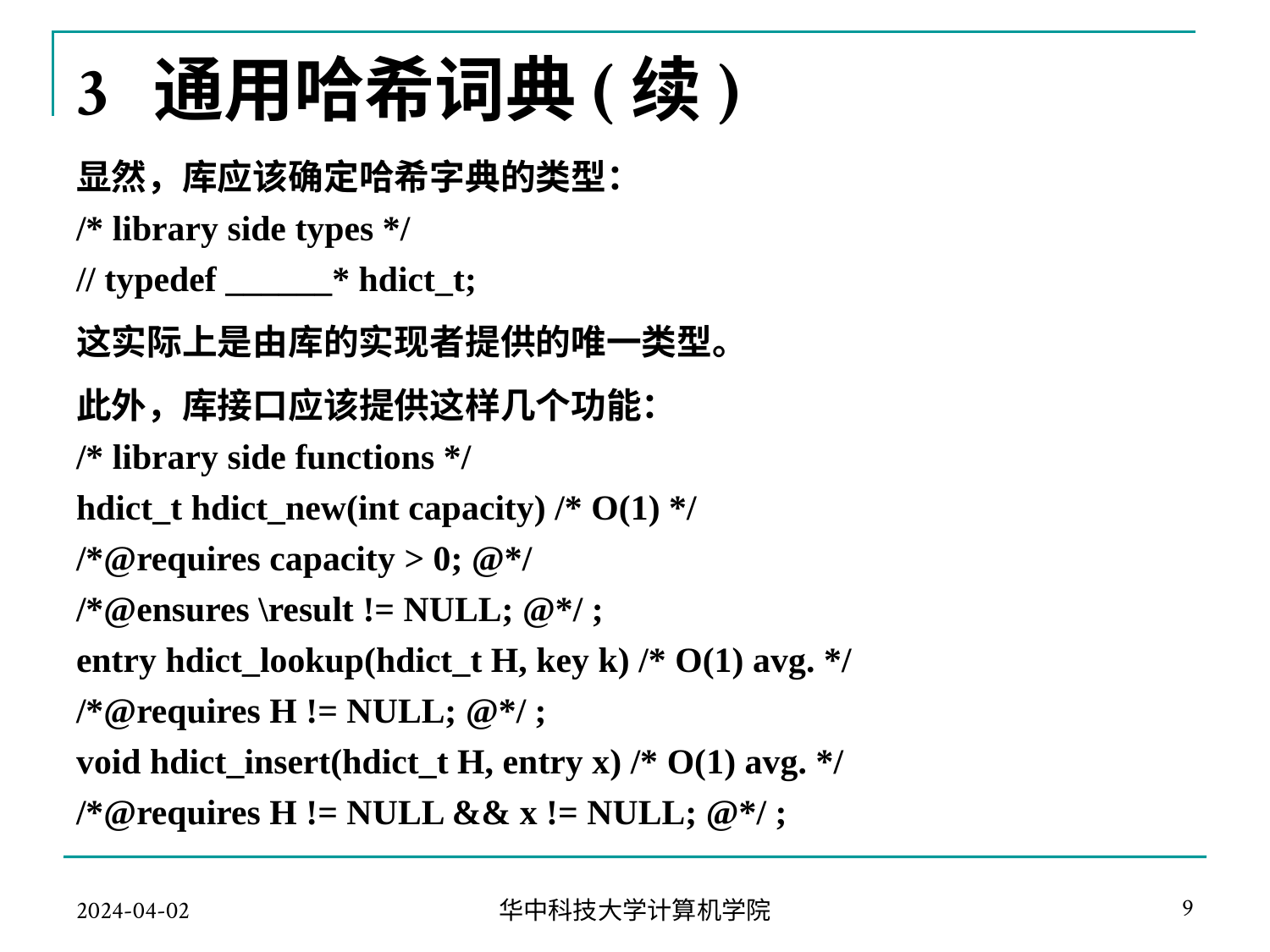

# 3  通用哈希词典(续)
显然，库应该确定哈希字典的类型：
/* library side types */
// typedef ______* hdict_t;
这实际上是由库的实现者提供的唯一类型。
此外，库接口应该提供这样几个功能：
/* library side functions */
hdict_t hdict_new(int capacity) /* O(1) */
/*@requires capacity > 0; @*/
/*@ensures \result != NULL; @*/ ;
entry hdict_lookup(hdict_t H, key k) /* O(1) avg. */
/*@requires H != NULL; @*/ ;
void hdict_insert(hdict_t H, entry x) /* O(1) avg. */
/*@requires H != NULL && x != NULL; @*/ ;
2024-04-02
9
华中科技大学计算机学院